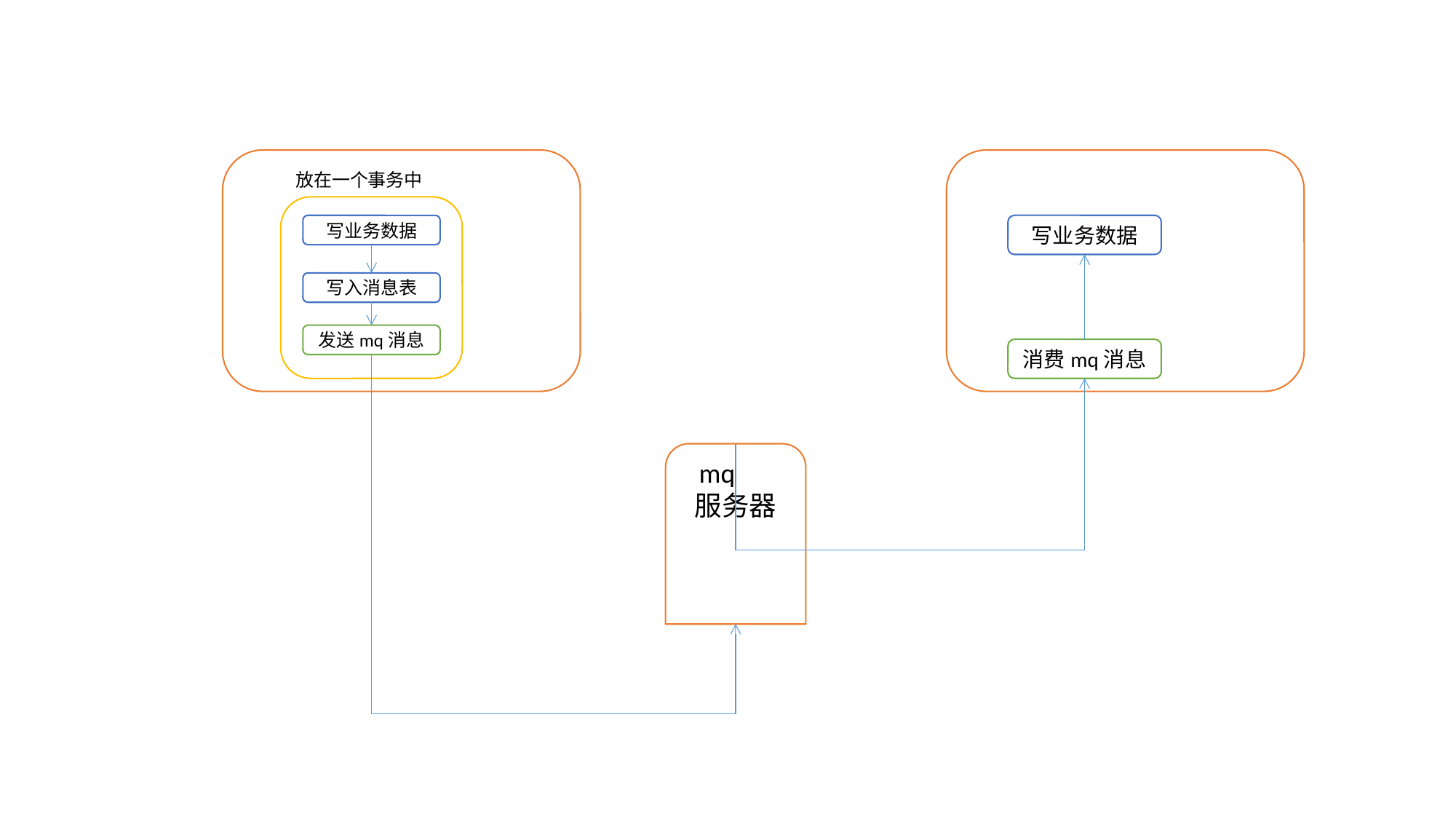

放在一个事务中

写业务数据
写业务数据
写入消息表
发送mq消息
消费mq消息
mq       服务器